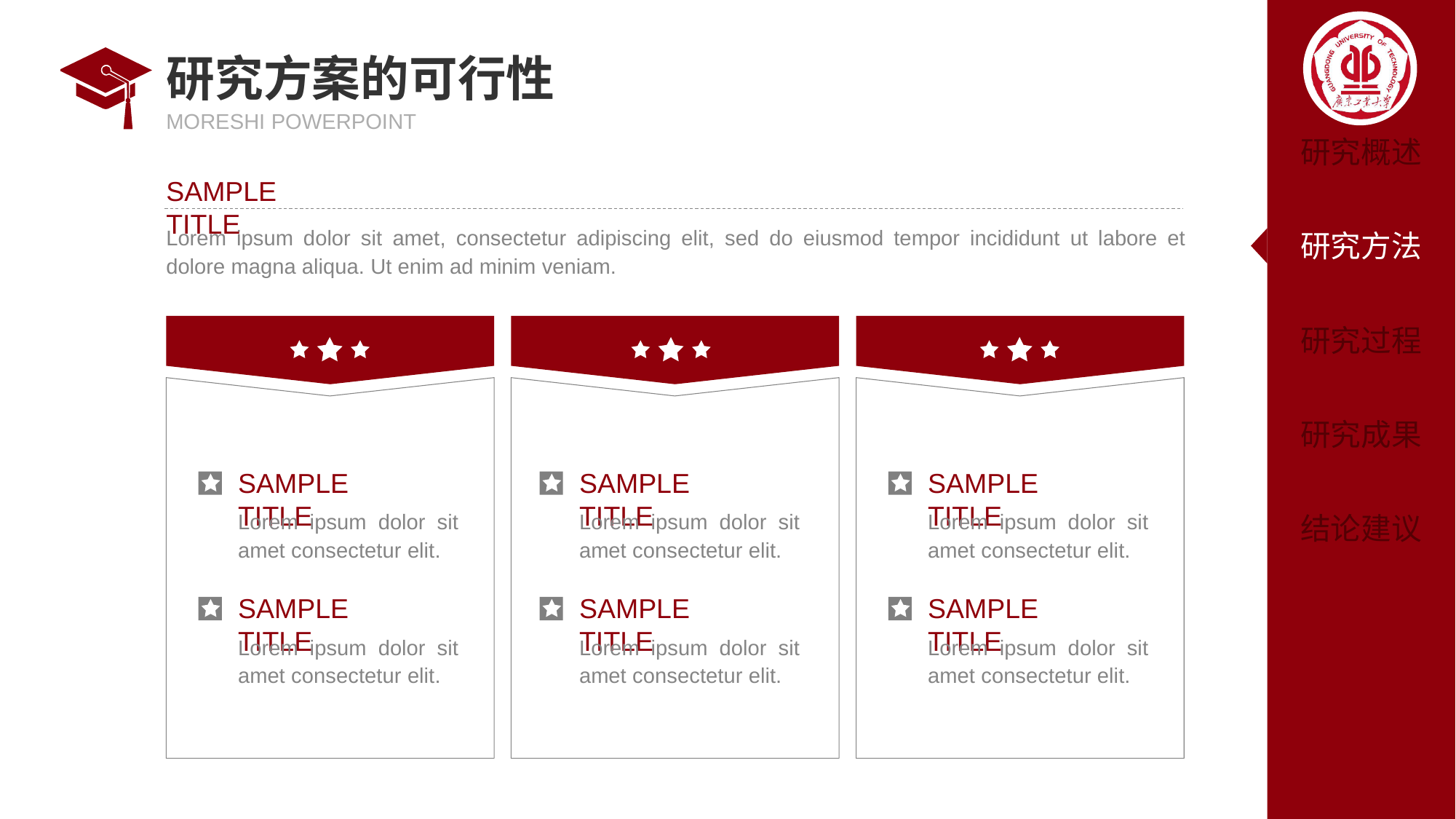

# 研究方案的可行性
SAMPLE TITLE

Lorem ipsum dolor sit amet, consectetur adipiscing elit, sed do eiusmod tempor incididunt ut labore et dolore magna aliqua. Ut enim ad minim veniam.

SAMPLE TITLE
SAMPLE TITLE
SAMPLE TITLE

Lorem ipsum dolor sit amet consectetur elit.
Lorem ipsum dolor sit amet consectetur elit.
Lorem ipsum dolor sit amet consectetur elit.
SAMPLE TITLE
SAMPLE TITLE
SAMPLE TITLE

Lorem ipsum dolor sit amet consectetur elit.
Lorem ipsum dolor sit amet consectetur elit.
Lorem ipsum dolor sit amet consectetur elit.